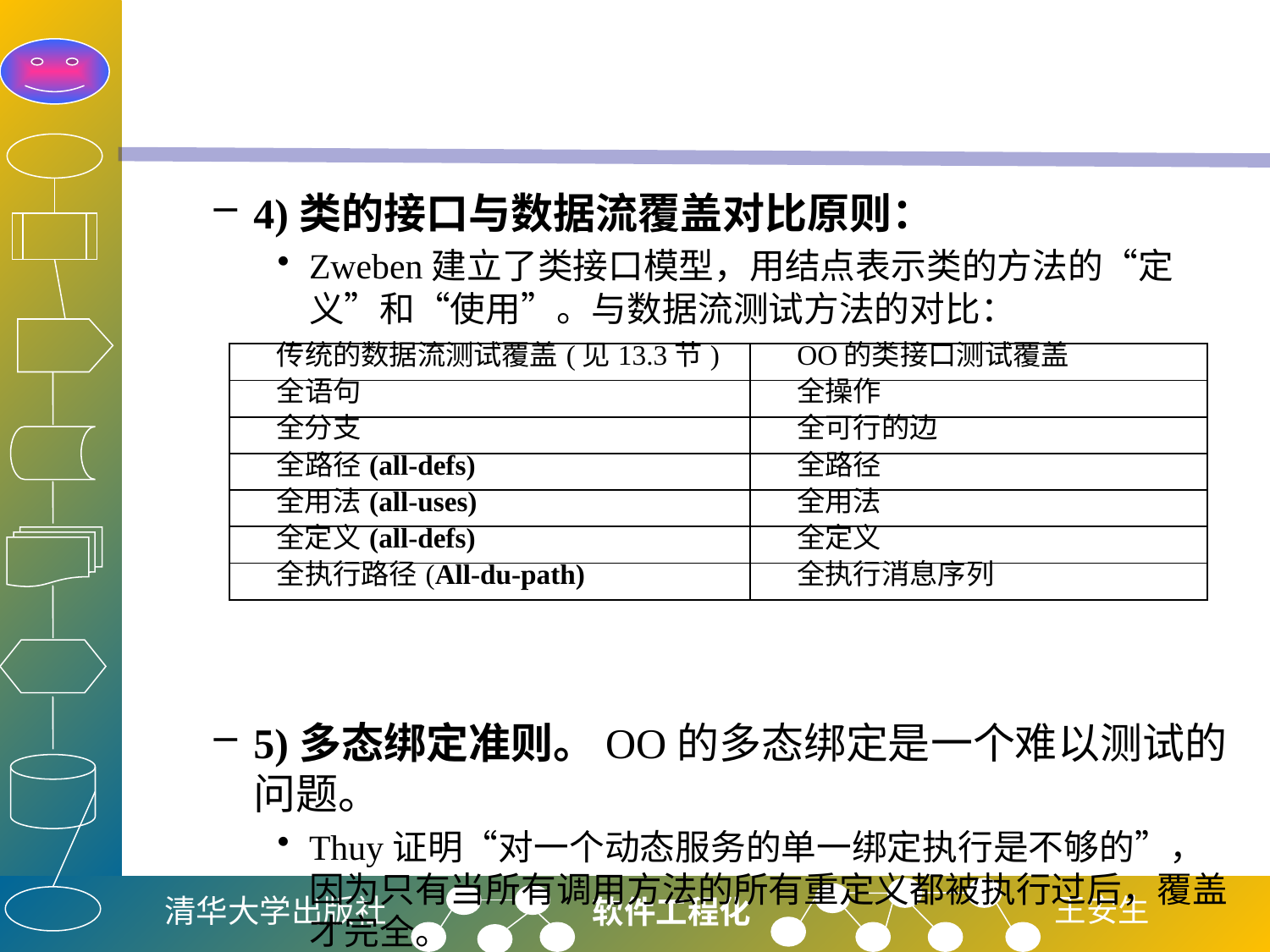

#
4)类的接口与数据流覆盖对比原则：
Zweben建立了类接口模型，用结点表示类的方法的“定义”和“使用”。与数据流测试方法的对比：

5)多态绑定准则。OO的多态绑定是一个难以测试的问题。
Thuy证明“对一个动态服务的单一绑定执行是不够的”，因为只有当所有调用方法的所有重定义都被执行过后，覆盖才完全。

| 传统的数据流测试覆盖(见13.3节) | OO的类接口测试覆盖 |
| --- | --- |
| 全语句 | 全操作 |
| 全分支 | 全可行的边 |
| 全路径(all-defs) | 全路径 |
| 全用法(all-uses) | 全用法 |
| 全定义(all-defs) | 全定义 |
| 全执行路径(All-du-path) | 全执行消息序列 |